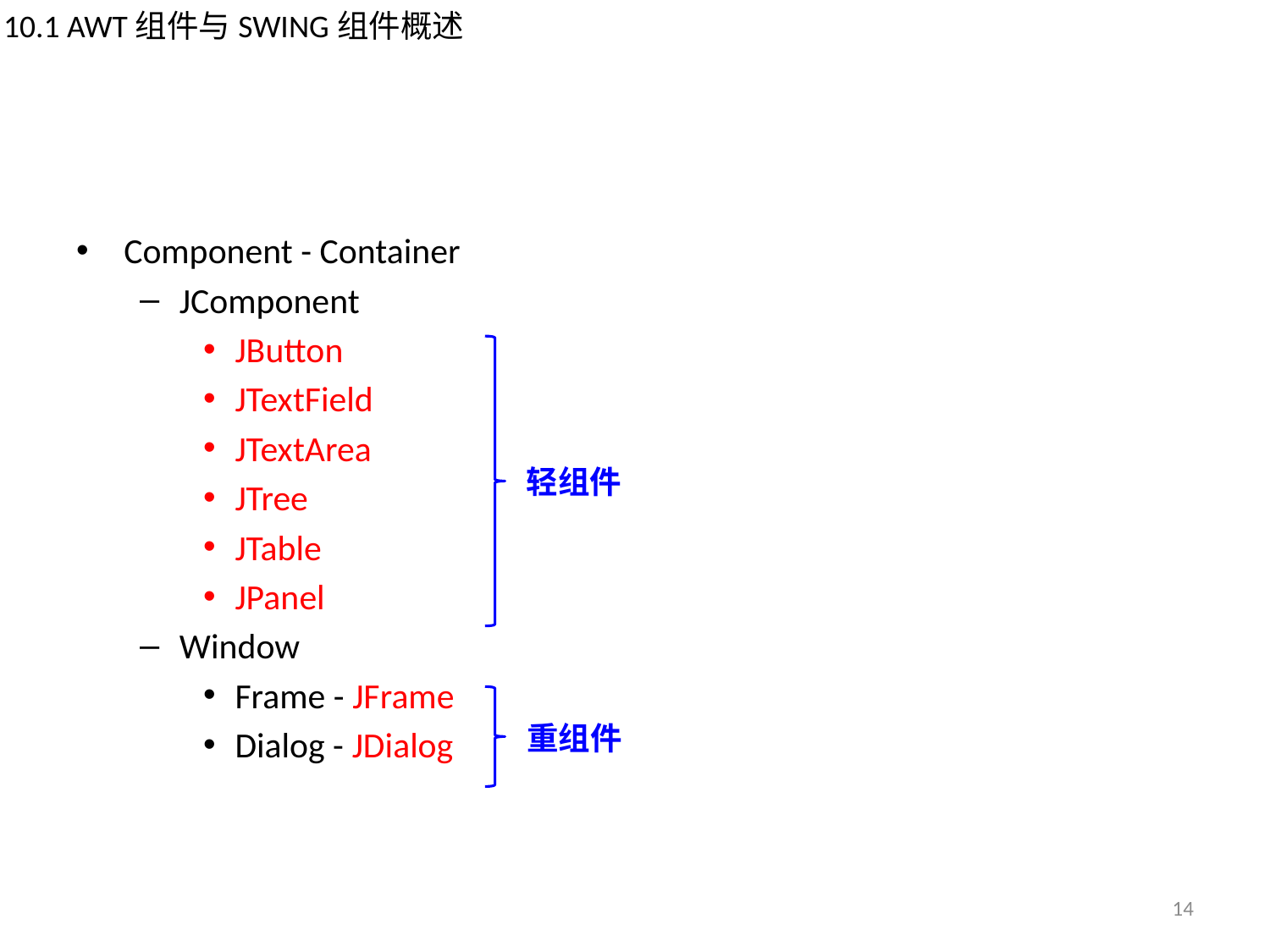

10.1 AWT组件与SWING组件概述
#
Component - Container
JComponent
JButton
JTextField
JTextArea
JTree
JTable
JPanel
Window
Frame - JFrame
Dialog - JDialog

轻组件

重组件
14